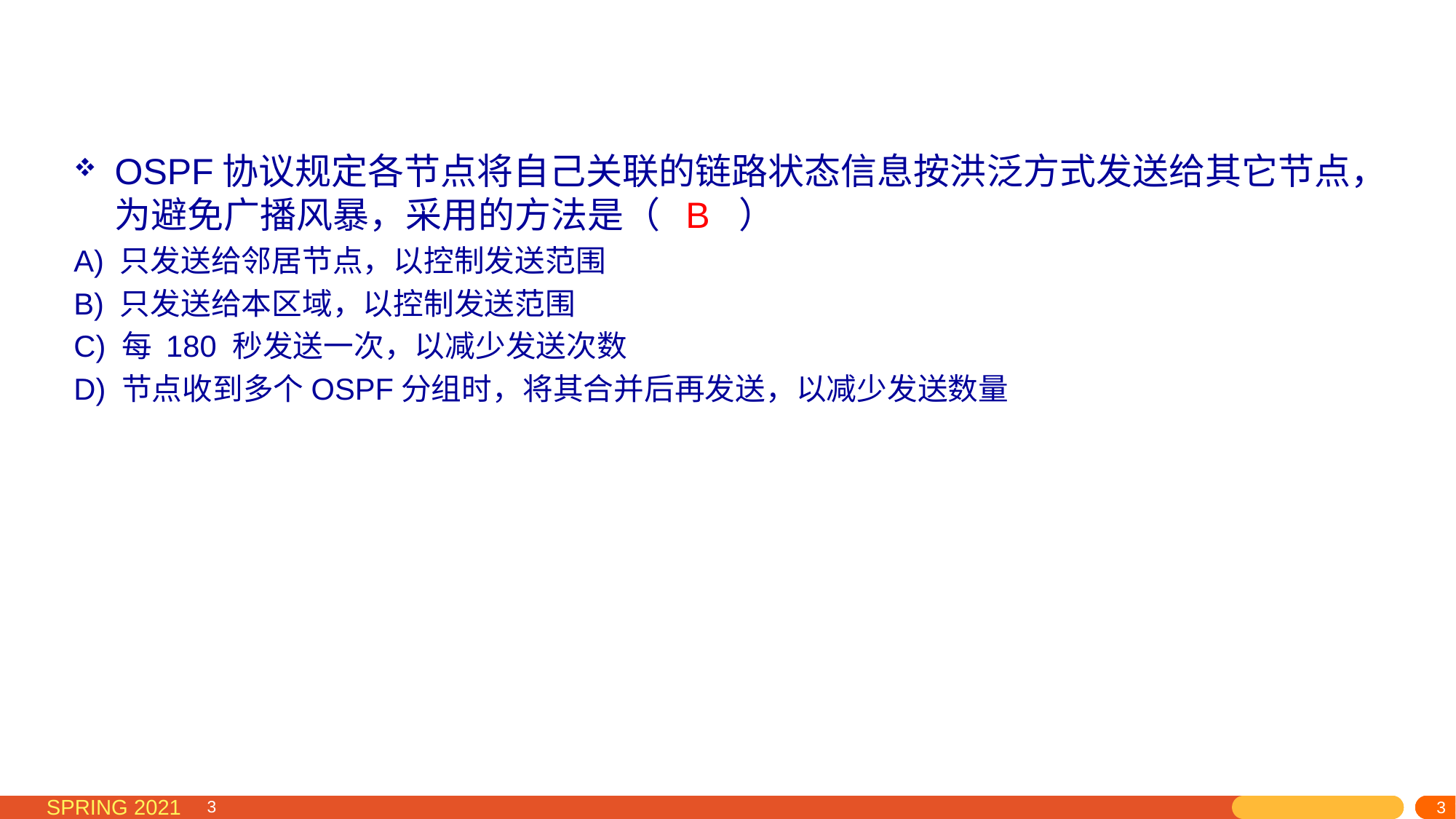

#
OSPF协议规定各节点将自己关联的链路状态信息按洪泛方式发送给其它节点，为避免广播风暴，采用的方法是（  B  ）
A) 只发送给邻居节点，以控制发送范围
B) 只发送给本区域，以控制发送范围
C) 每 180 秒发送一次，以减少发送次数
D) 节点收到多个OSPF分组时，将其合并后再发送，以减少发送数量